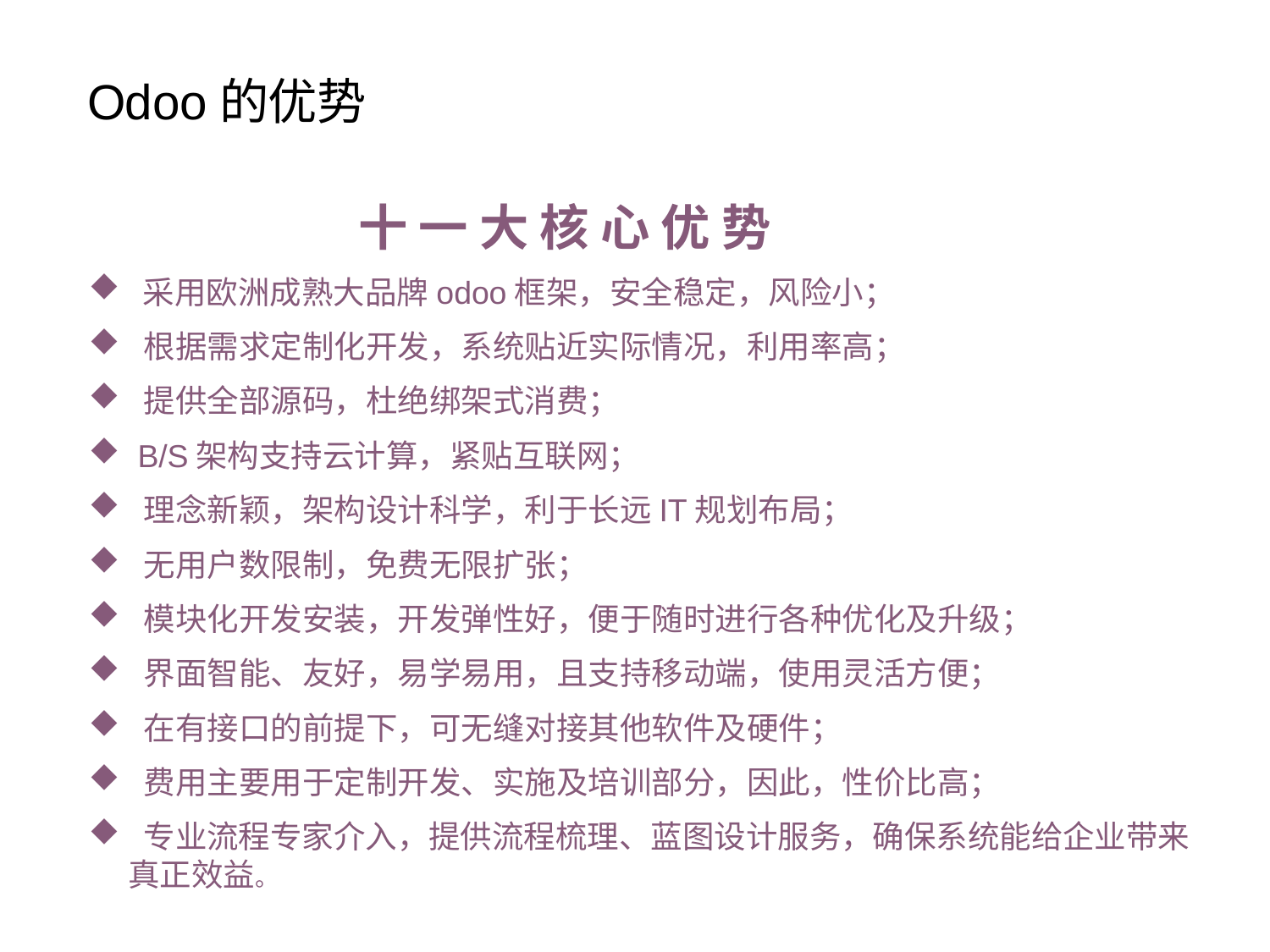

# Odoo的优势
十 一 大 核 心 优 势
 采用欧洲成熟大品牌odoo框架，安全稳定，风险小；
 根据需求定制化开发，系统贴近实际情况，利用率高；
 提供全部源码，杜绝绑架式消费；
 B/S架构支持云计算，紧贴互联网；
 理念新颖，架构设计科学，利于长远IT规划布局；
 无用户数限制，免费无限扩张；
 模块化开发安装，开发弹性好，便于随时进行各种优化及升级；
 界面智能、友好，易学易用，且支持移动端，使用灵活方便；
 在有接口的前提下，可无缝对接其他软件及硬件；
 费用主要用于定制开发、实施及培训部分，因此，性价比高；
 专业流程专家介入，提供流程梳理、蓝图设计服务，确保系统能给企业带来真正效益。